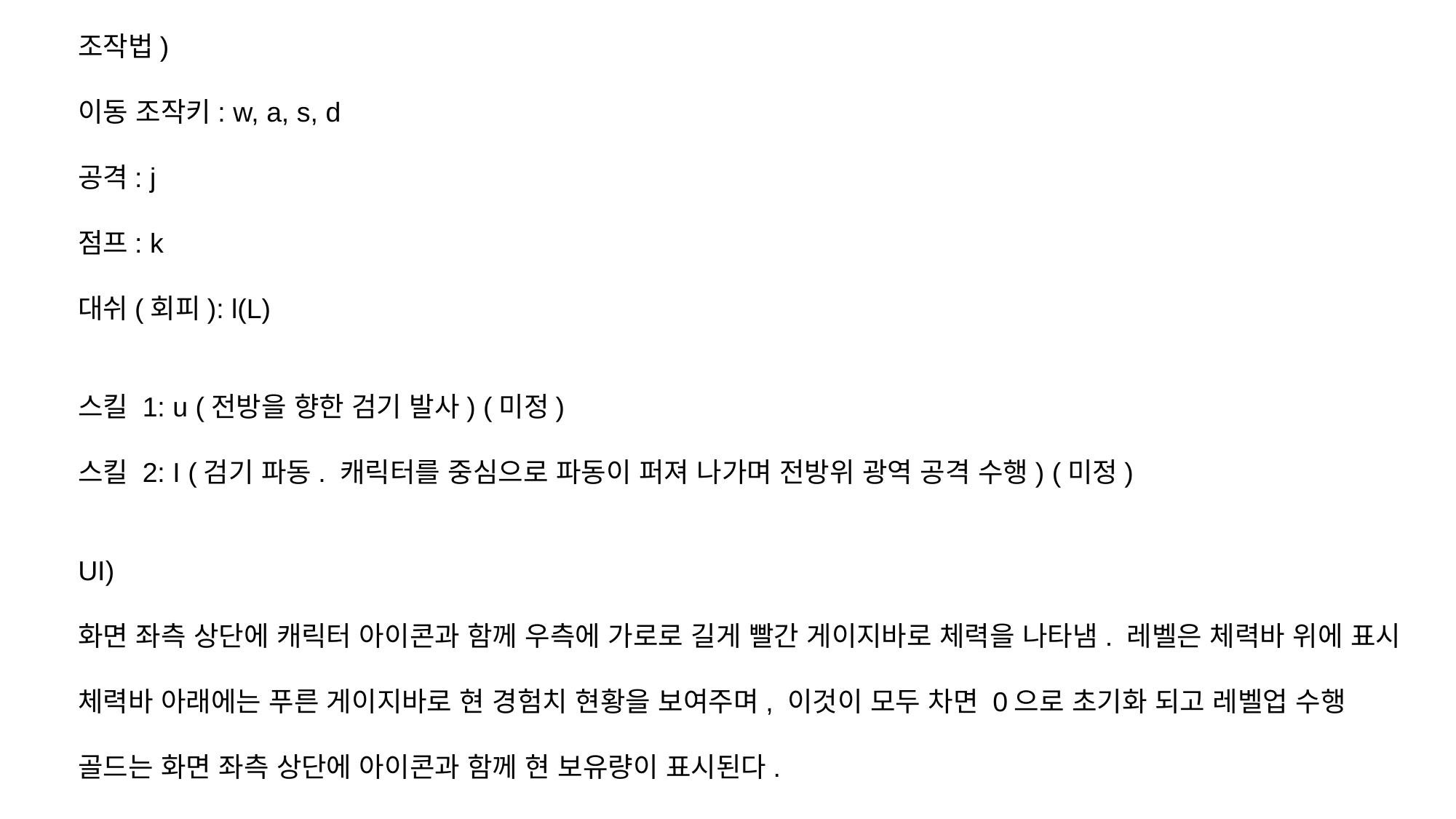

조작법)

이동 조작키: w, a, s, d

공격: j

점프: k

대쉬(회피): l(L)

스킬 1: u (전방을 향한 검기 발사) (미정)

스킬 2: I (검기 파동. 캐릭터를 중심으로 파동이 퍼져 나가며 전방위 광역 공격 수행) (미정)

UI)

화면 좌측 상단에 캐릭터 아이콘과 함께 우측에 가로로 길게 빨간 게이지바로 체력을 나타냄. 레벨은 체력바 위에 표시

체력바 아래에는 푸른 게이지바로 현 경험치 현황을 보여주며, 이것이 모두 차면 0으로 초기화 되고 레벨업 수행

골드는 화면 좌측 상단에 아이콘과 함께 현 보유량이 표시된다.